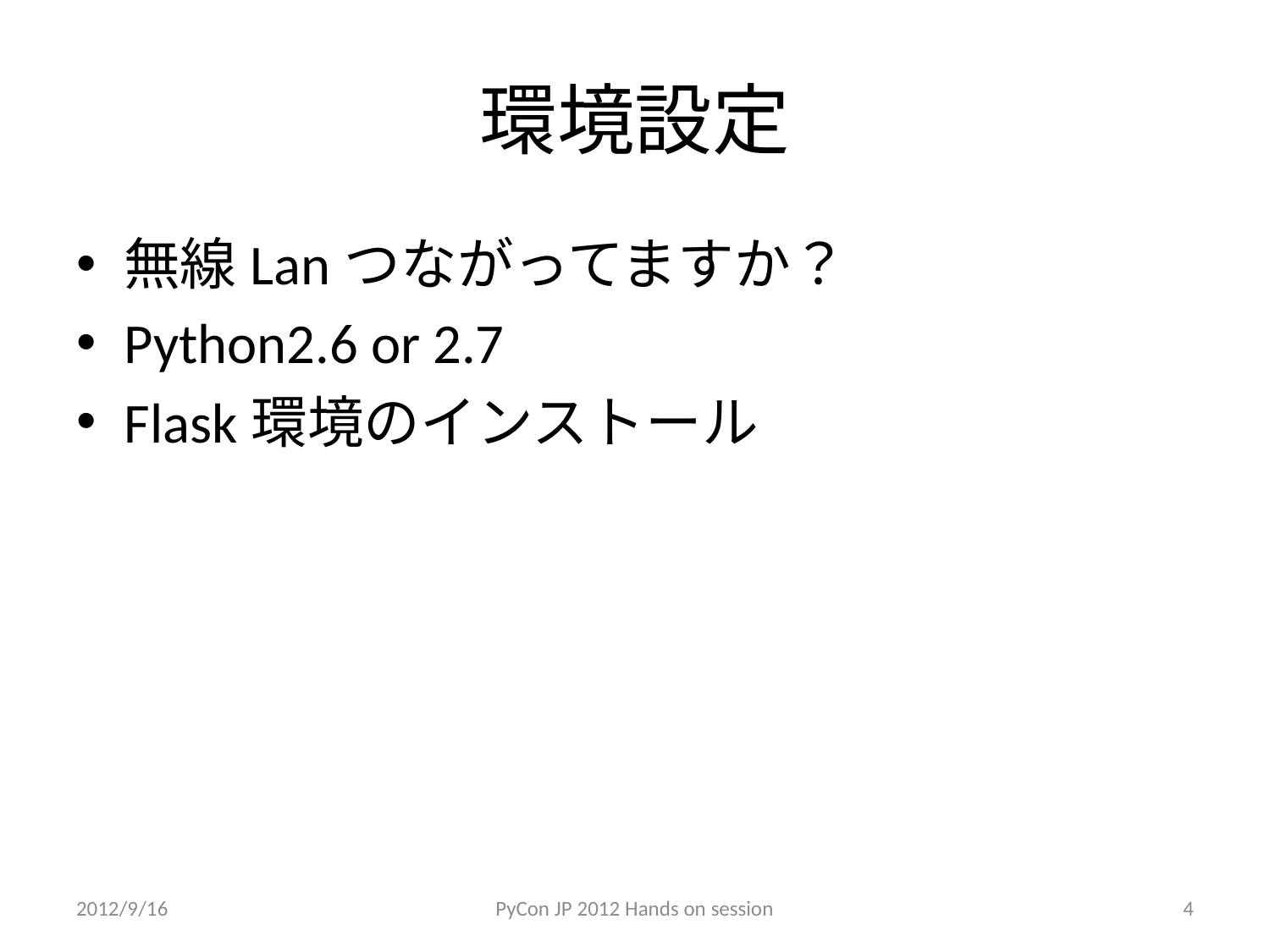

# 環境設定
無線Lanつながってますか？
Python2.6 or 2.7
Flask環境のインストール
2012/9/16
PyCon JP 2012 Hands on session
4